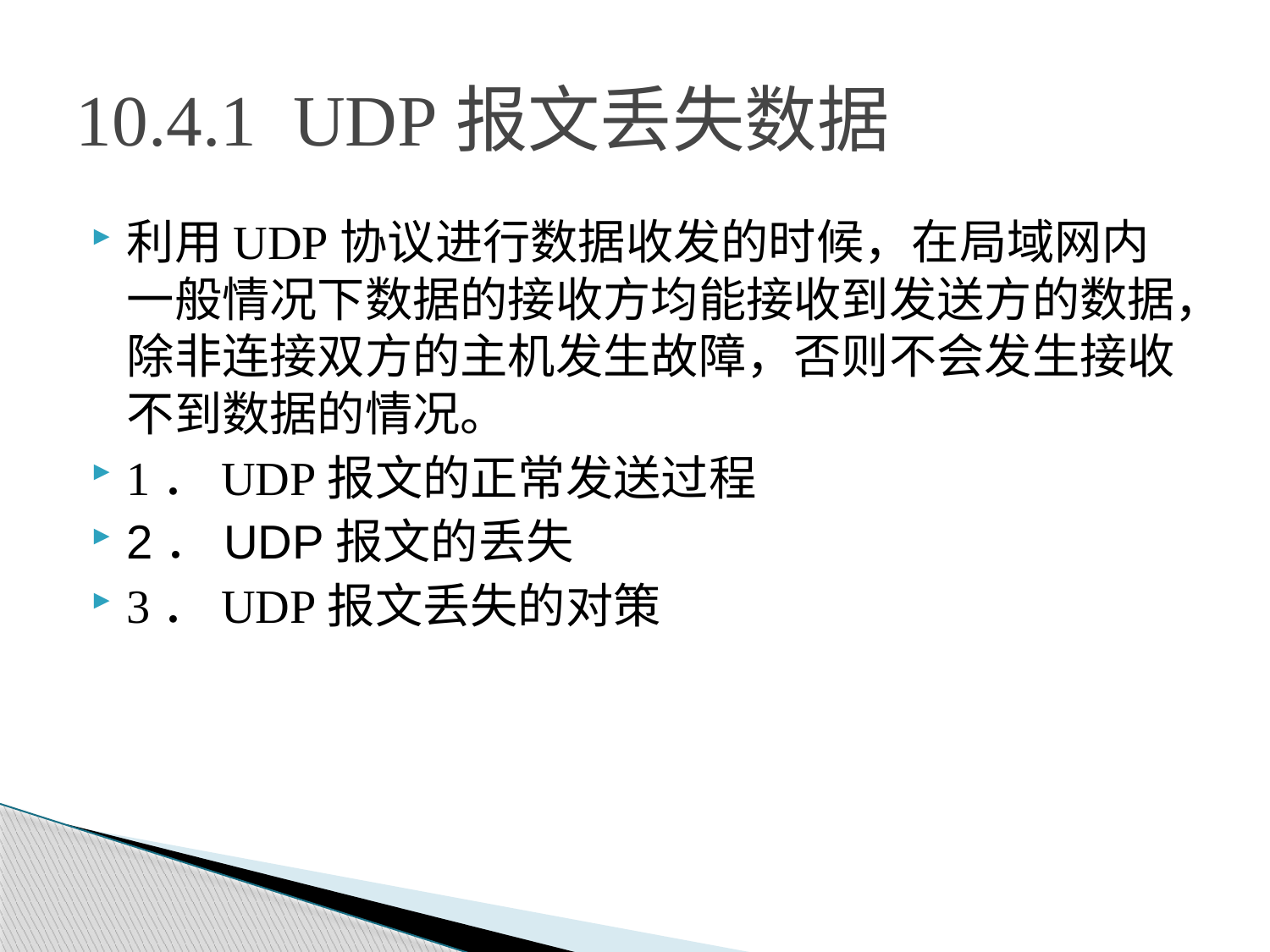

# 10.4.1  UDP报文丢失数据
利用UDP协议进行数据收发的时候，在局域网内一般情况下数据的接收方均能接收到发送方的数据，除非连接双方的主机发生故障，否则不会发生接收不到数据的情况。
1．UDP报文的正常发送过程
2．UDP报文的丢失
3．UDP报文丢失的对策